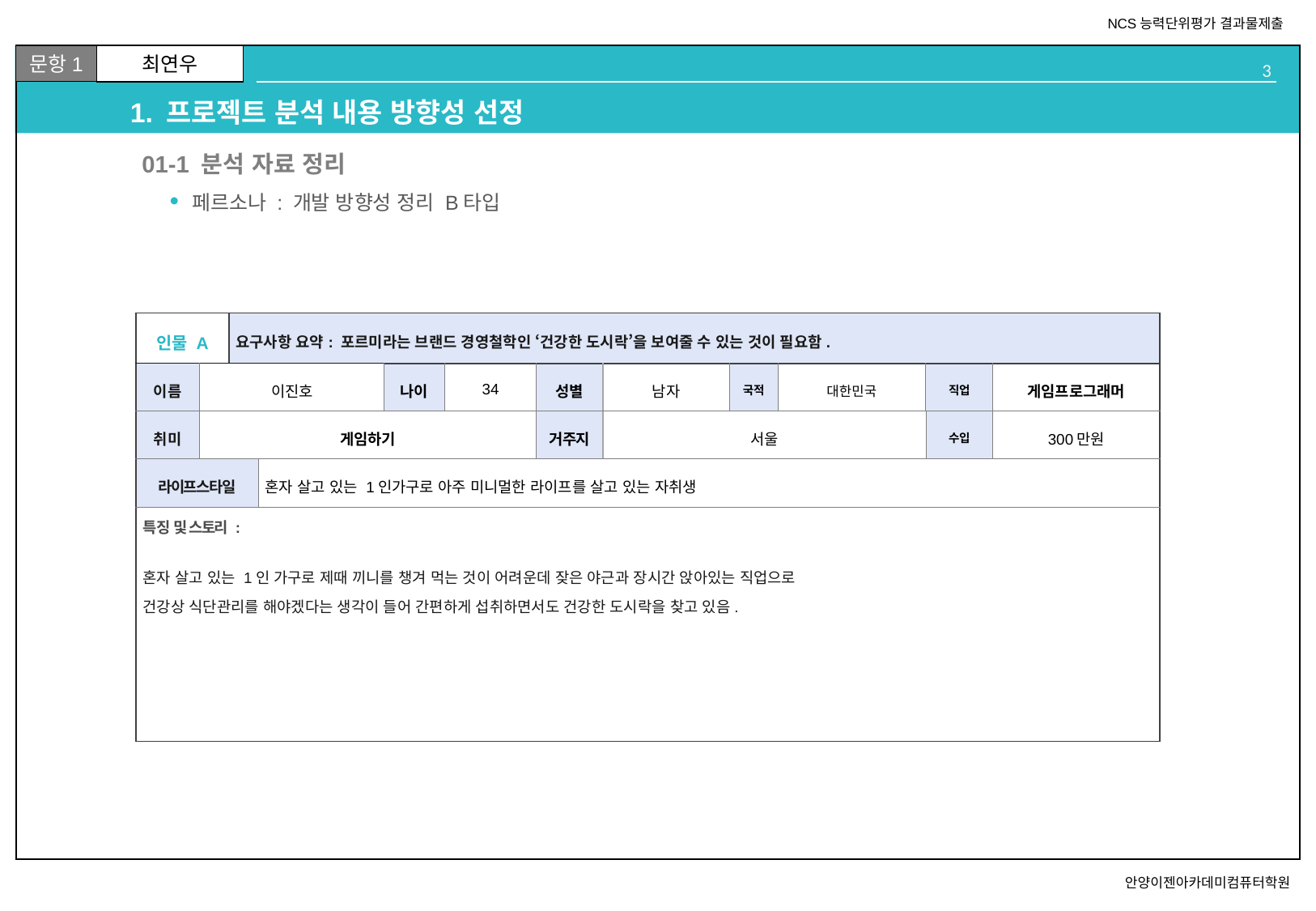

# 1. 프로젝트 분석 내용 방향성 선정
02
01-1 분석 자료 정리
페르소나 : 개발 방향성 정리 B타입
| 인물 A |  | 요구사항 요약: 포르미라는 브랜드 경영철학인 ‘건강한 도시락’을 보여줄 수 있는 것이 필요함. |  |  |  |  |  |  |  |  |  |
| --- | --- | --- | --- | --- | --- | --- | --- | --- | --- | --- | --- |
| 이름 | 이진호 |  |  | 나이 | 34 | 성별 | 남자 | 국적 | 대한민국 | 직업 | 게임프로그래머 |
| 취미 | 게임하기 |  |  |  |  | 거주지 | 서울 |  |  | 수입 | 300만원 |
| 라이프스타일 |  |  | 혼자 살고 있는 1인가구로 아주 미니멀한 라이프를 살고 있는 자취생 |  |  |  |  |  |  |  |  |
| 특징 및 스토리 : 혼자 살고 있는 1인 가구로 제때 끼니를 챙겨 먹는 것이 어려운데 잦은 야근과 장시간 앉아있는 직업으로 건강상 식단관리를 해야겠다는 생각이 들어 간편하게 섭취하면서도 건강한 도시락을 찾고 있음. |  |  |  |  |  |  |  |  |  |  |  |